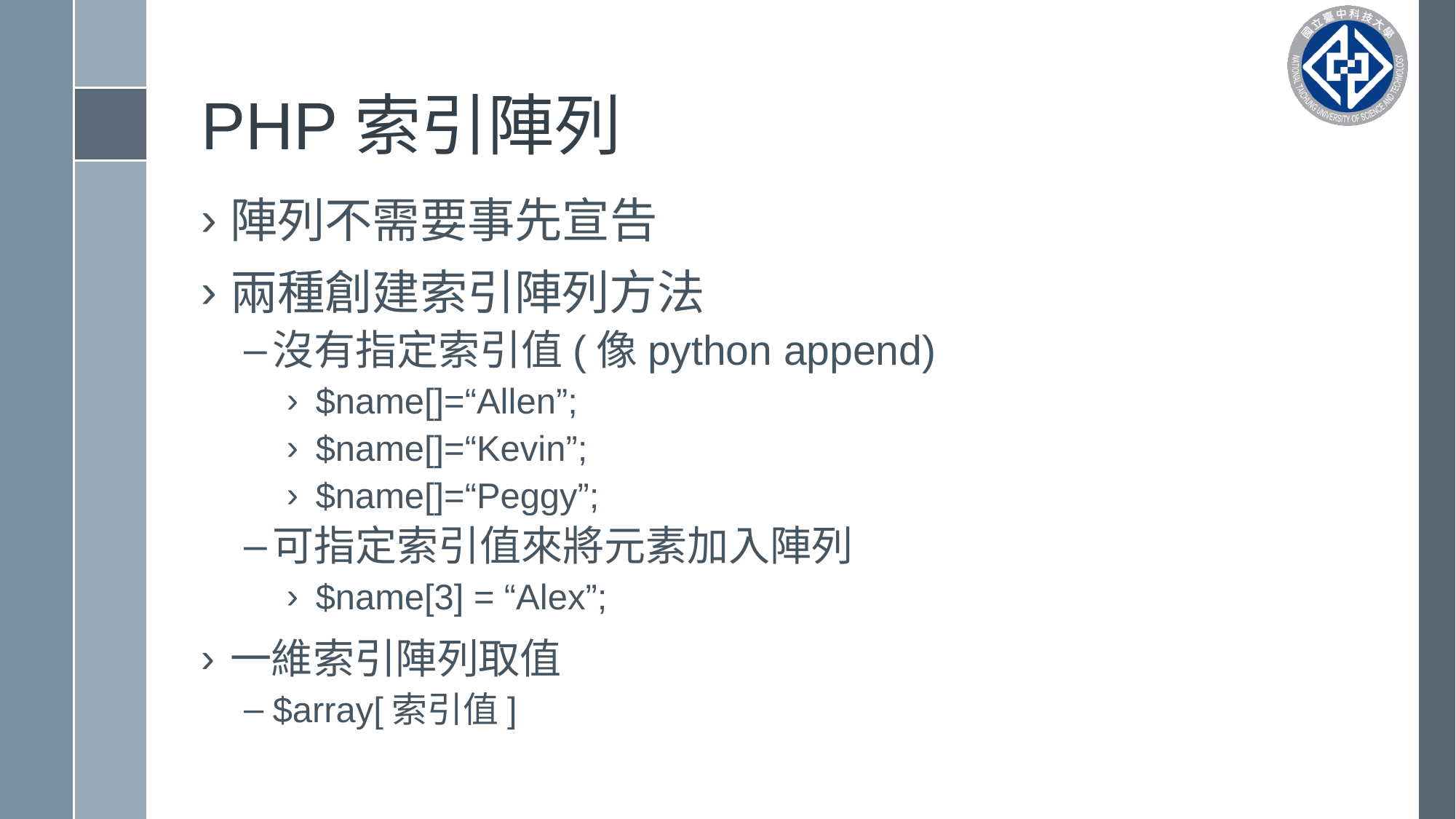

# PHP索引陣列
陣列不需要事先宣告
兩種創建索引陣列方法
沒有指定索引值(像python append)
$name[]=“Allen”;
$name[]=“Kevin”;
$name[]=“Peggy”;
可指定索引值來將元素加入陣列
$name[3] = “Alex”;
一維索引陣列取值
$array[索引值]